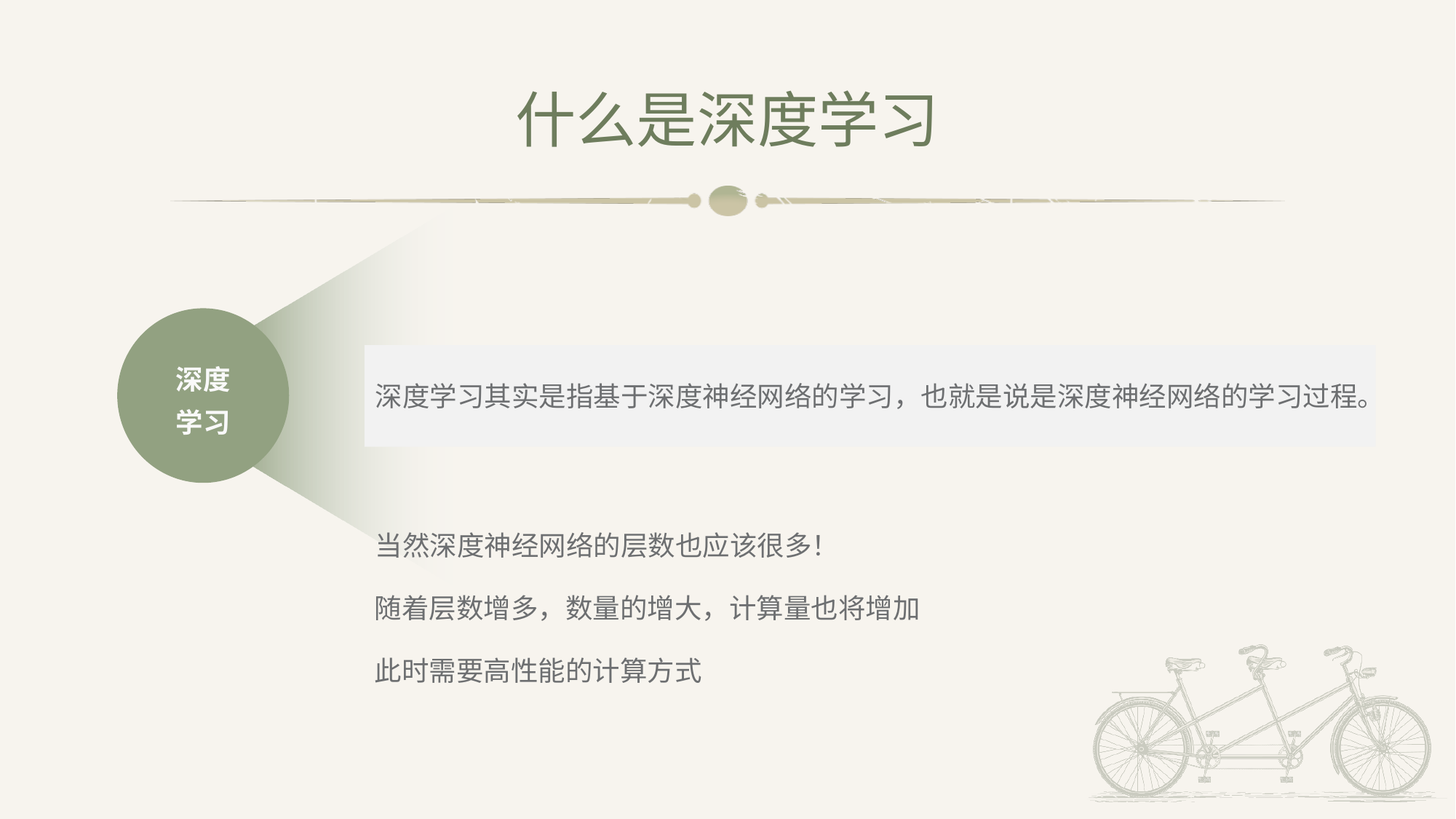

# 什么是深度学习

深度
学习
深度学习其实是指基于深度神经网络的学习，也就是说是深度神经网络的学习过程。
当然深度神经网络的层数也应该很多！
随着层数增多，数量的增大，计算量也将增加
此时需要高性能的计算方式